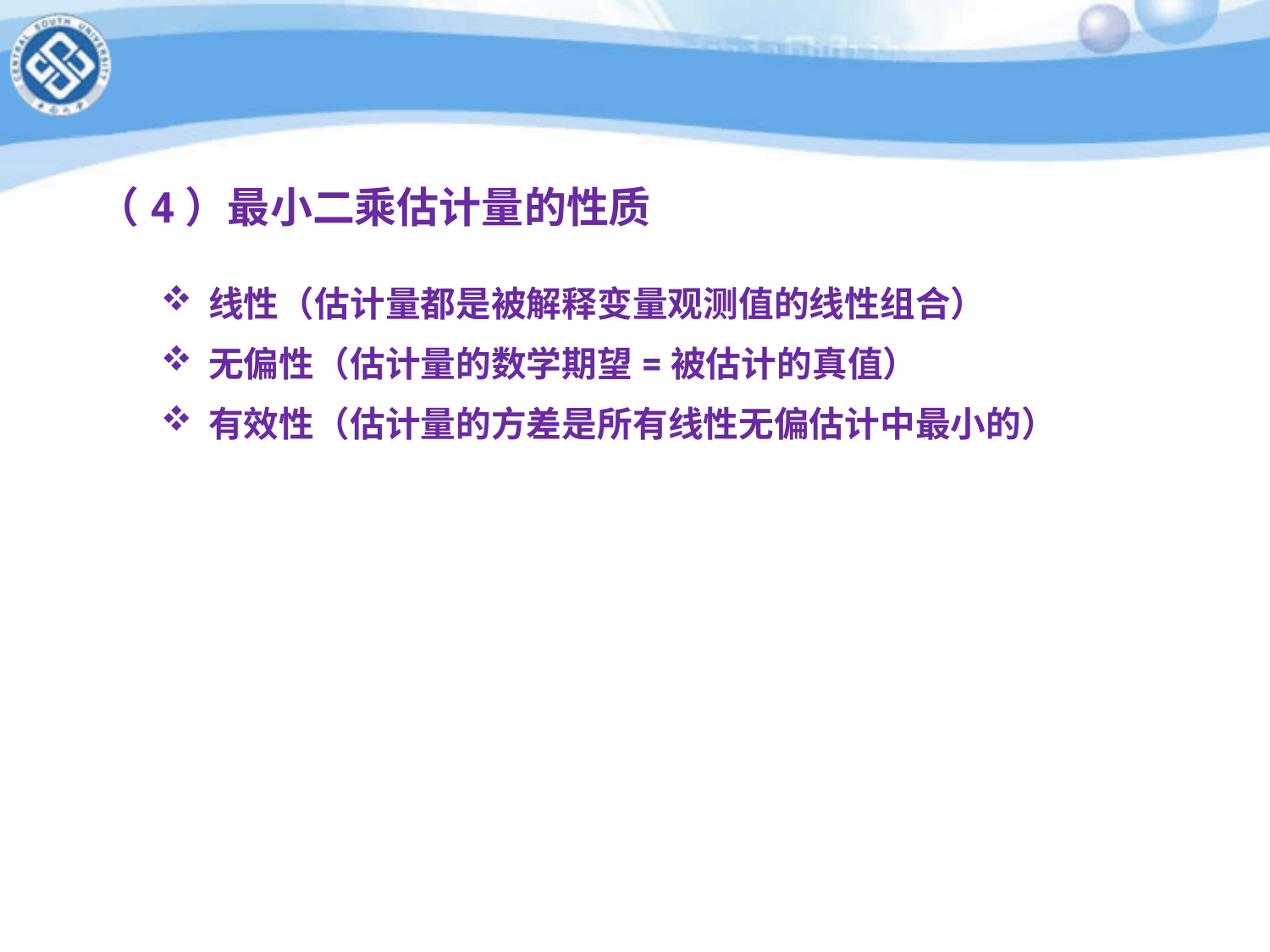

# （4）最小二乘估计量的性质
线性（估计量都是被解释变量观测值的线性组合）
无偏性（估计量的数学期望=被估计的真值）
有效性（估计量的方差是所有线性无偏估计中最小的）